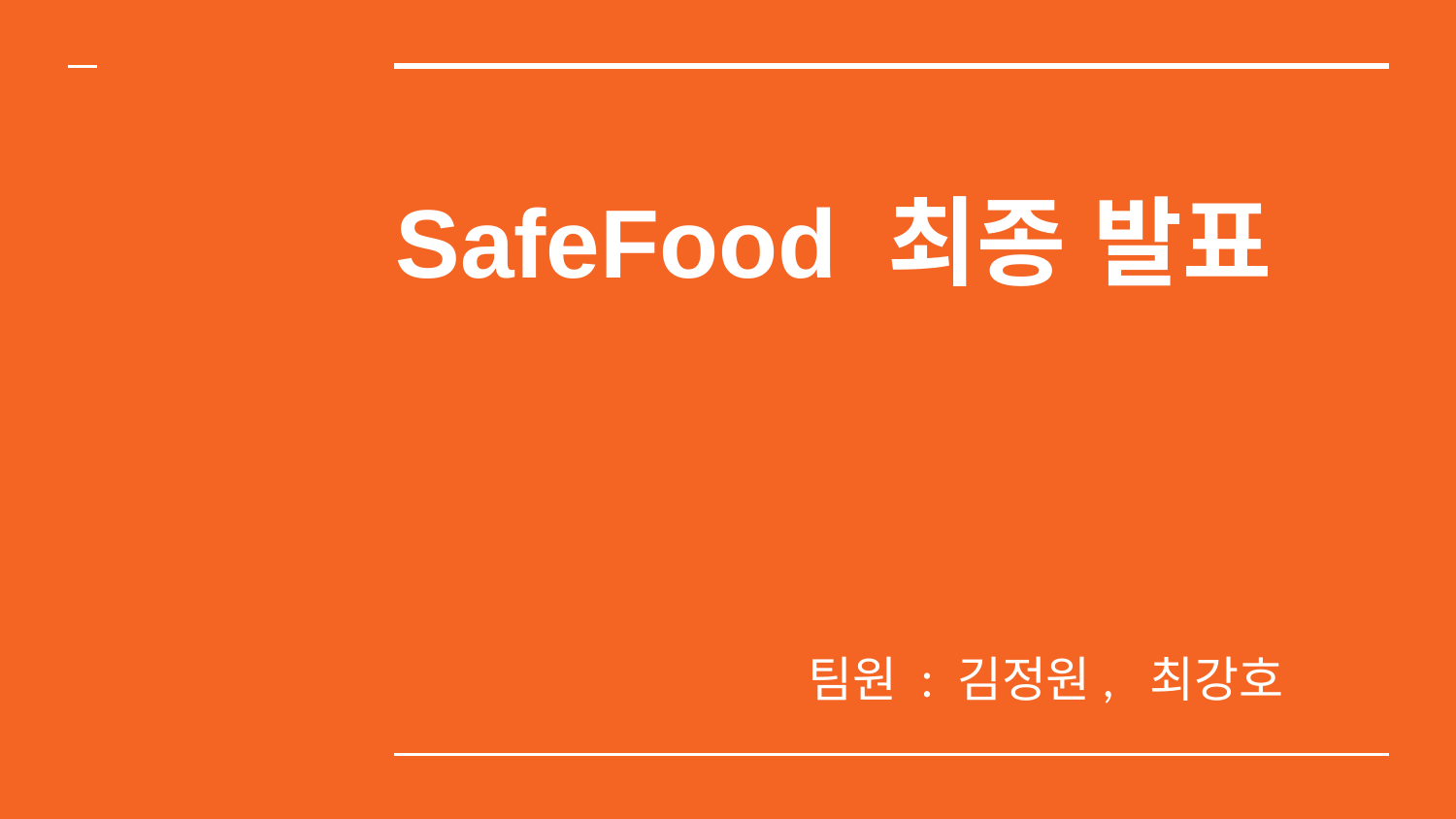

# SafeFood 최종 발표
        팀원 : 김정원,  최강호